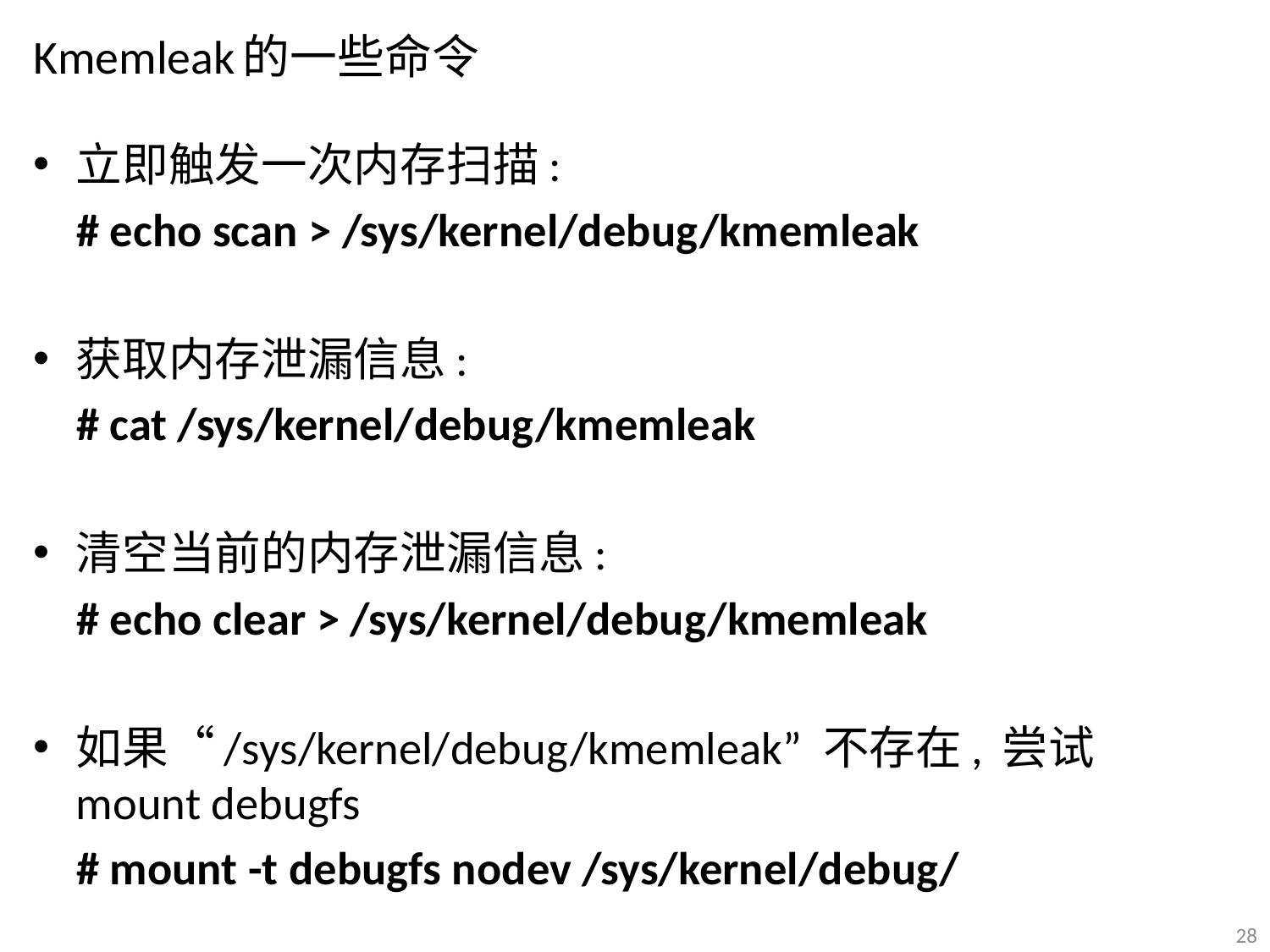

# Kmemleak的一些命令
立即触发一次内存扫描:
    # echo scan > /sys/kernel/debug/kmemleak

获取内存泄漏信息:
    # cat /sys/kernel/debug/kmemleak

清空当前的内存泄漏信息:
    # echo clear > /sys/kernel/debug/kmemleak

如果“/sys/kernel/debug/kmemleak” 不存在, 尝试mount debugfs
    # mount -t debugfs nodev /sys/kernel/debug/

28